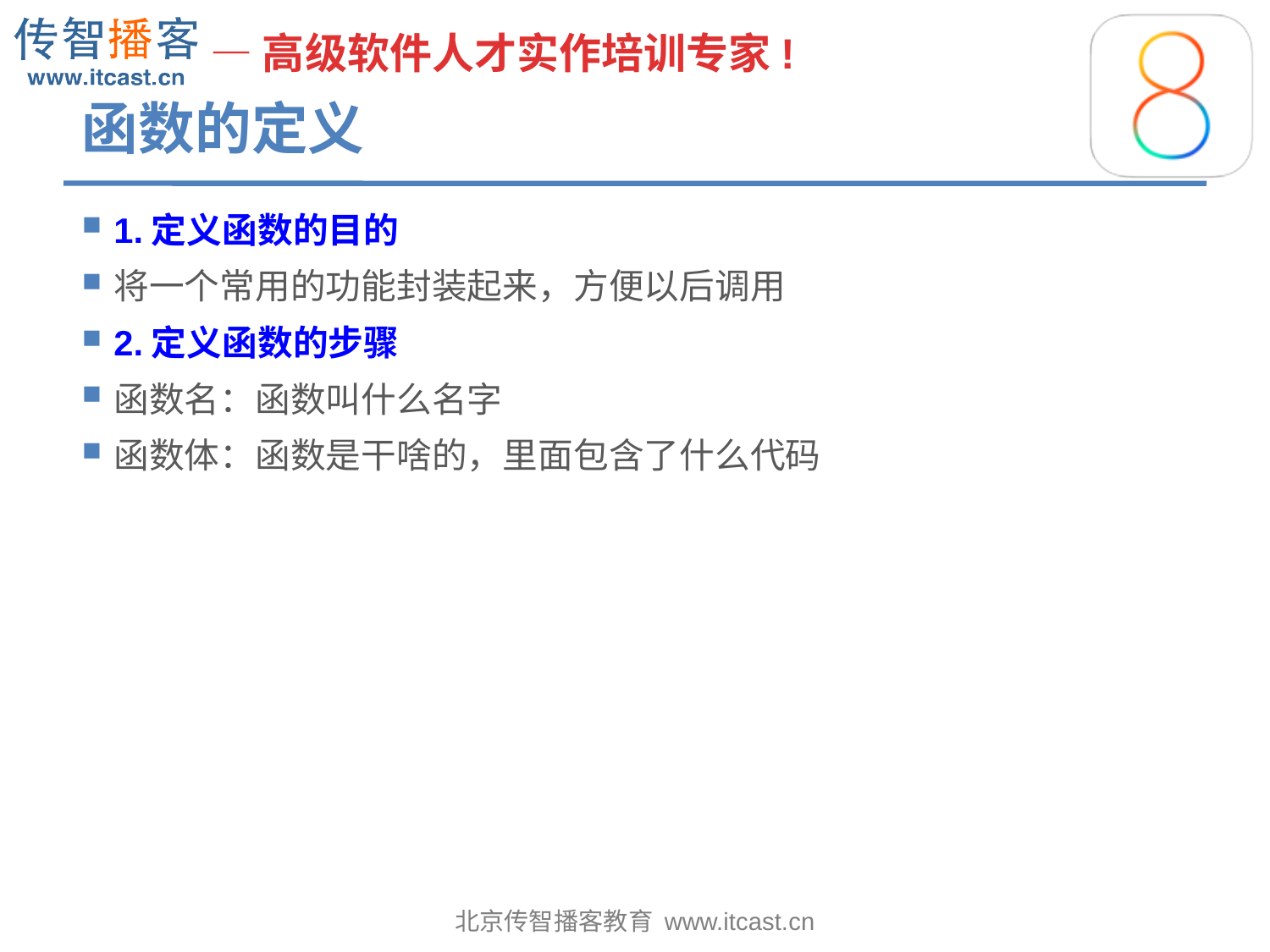

# 函数的定义
1.定义函数的目的
将一个常用的功能封装起来，方便以后调用
2.定义函数的步骤
函数名：函数叫什么名字
函数体：函数是干啥的，里面包含了什么代码